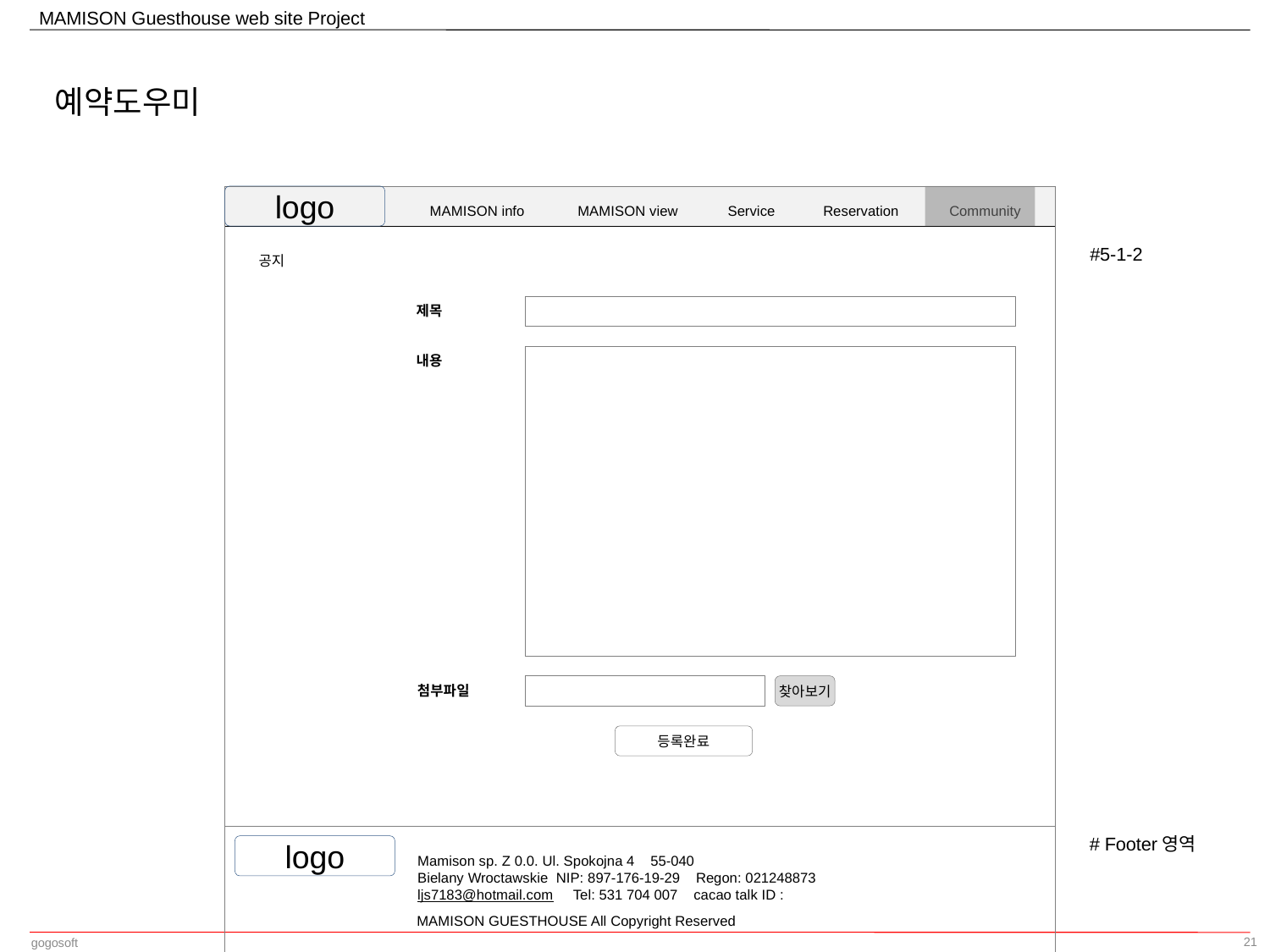

예약도우미

logo

MAMISON info
MAMISON view
Service
Reservation
Community
#5-1-2
공지
제목

내용

첨부파일

찾아보기
등록완료

# Footer영역
logo
Mamison sp. Z 0.0. Ul. Spokojna 4    55-040
Bielany Wroctawskie  NIP: 897-176-19-29    Regon: 021248873
ljs7183@hotmail.com     Tel: 531 704 007    cacao talk ID :

MAMISON GUESTHOUSE All Copyright Reserved
21
gogosoft